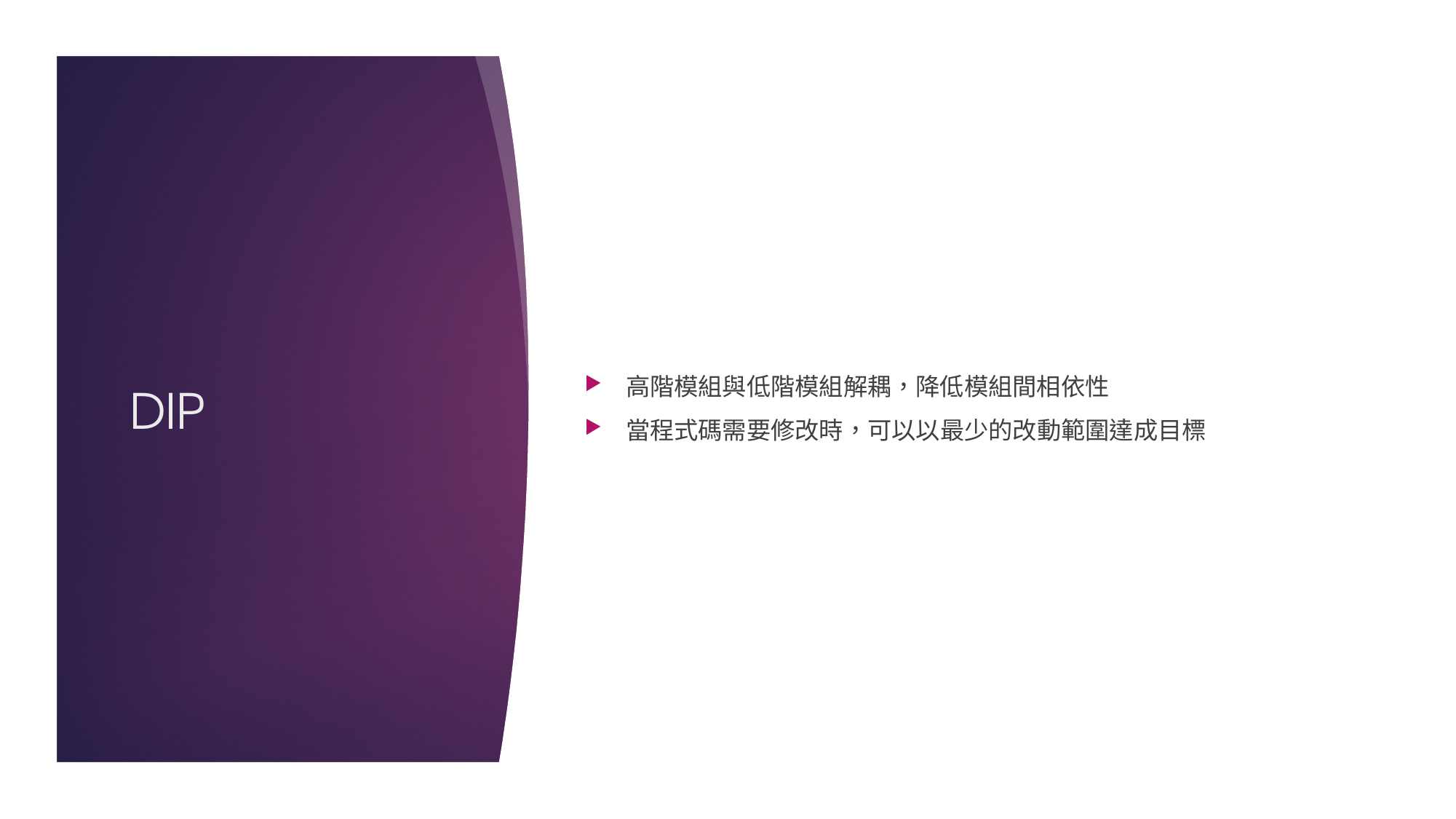

高階模組與低階模組解耦，降低模組間相依性
當程式碼需要修改時，可以以最少的改動範圍達成目標
# DIP